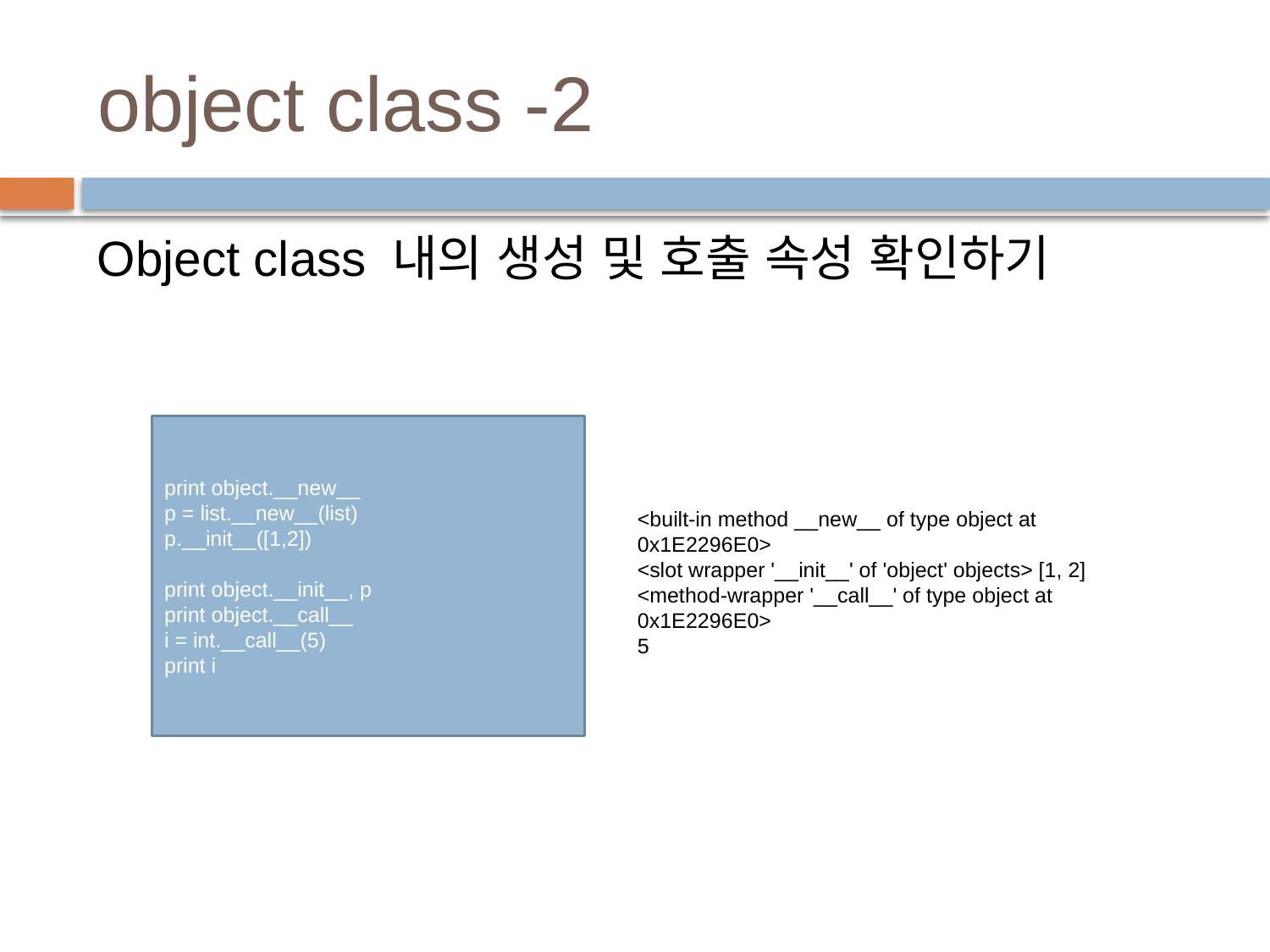

# object class -2
Object class 내의 생성 및 호출 속성 확인하기
print object.__new__
p = list.__new__(list)
p.__init__([1,2])

print object.__init__, p
print object.__call__
i = int.__call__(5)
print i
<built-in method __new__ of type object at 0x1E2296E0>
<slot wrapper '__init__' of 'object' objects> [1, 2]
<method-wrapper '__call__' of type object at 0x1E2296E0>
5